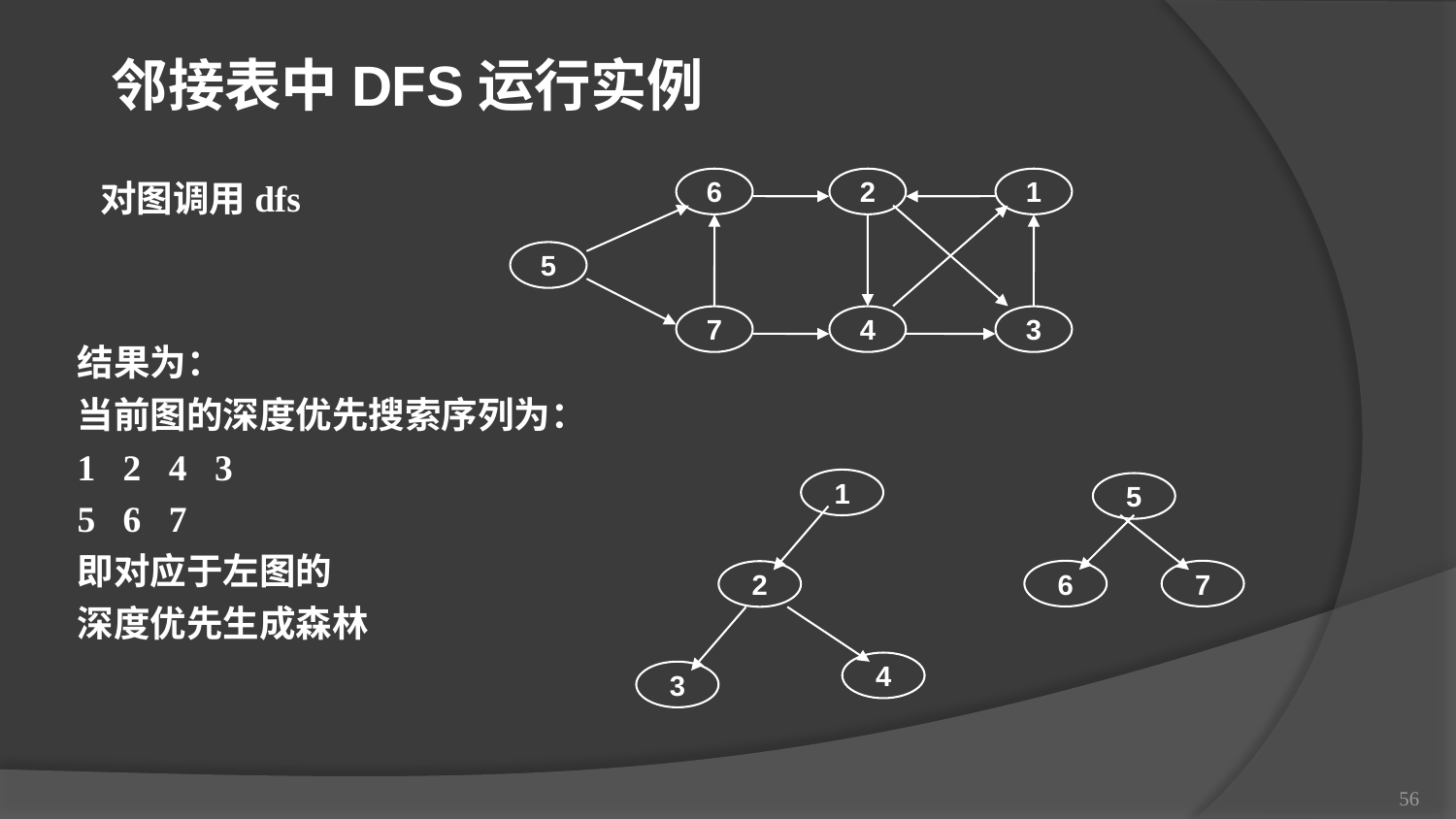

邻接表中DFS运行实例
对图调用dfs
6
2
1

5

7
4
3

结果为：
当前图的深度优先搜索序列为：
1   2   4   3
5   6   7
即对应于左图的
深度优先生成森林
1
5

6
7
2

4
3
56